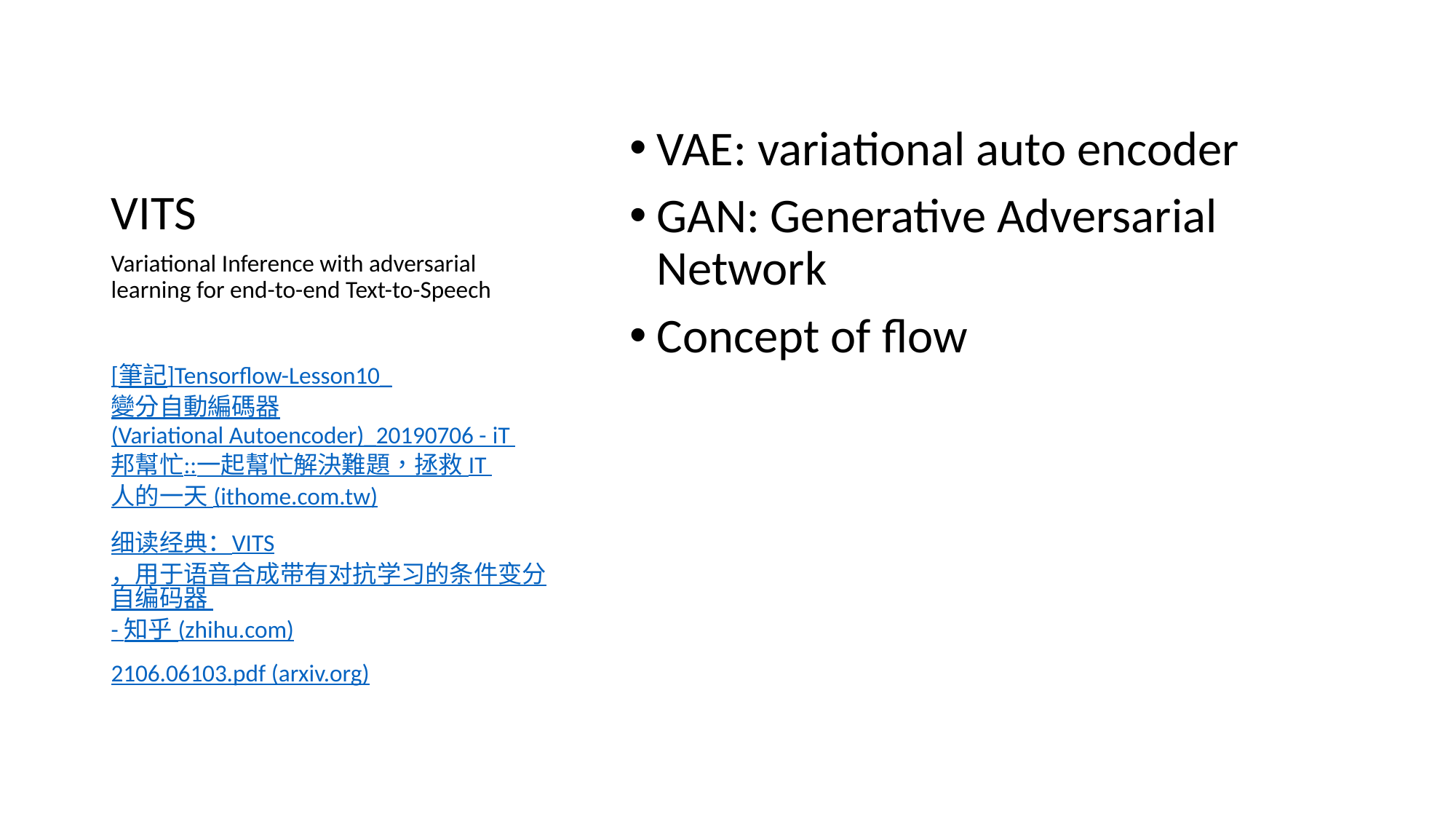

# VITS
VAE: variational auto encoder
GAN: Generative Adversarial Network
Concept of flow
Variational Inference with adversarial learning for end-to-end Text-to-Speech

[筆記]Tensorflow-Lesson10_變分自動編碼器(Variational Autoencoder)_20190706 - iT 邦幫忙::一起幫忙解決難題，拯救 IT 人的一天 (ithome.com.tw)
细读经典：VITS，用于语音合成带有对抗学习的条件变分自编码器 - 知乎 (zhihu.com)
2106.06103.pdf (arxiv.org)